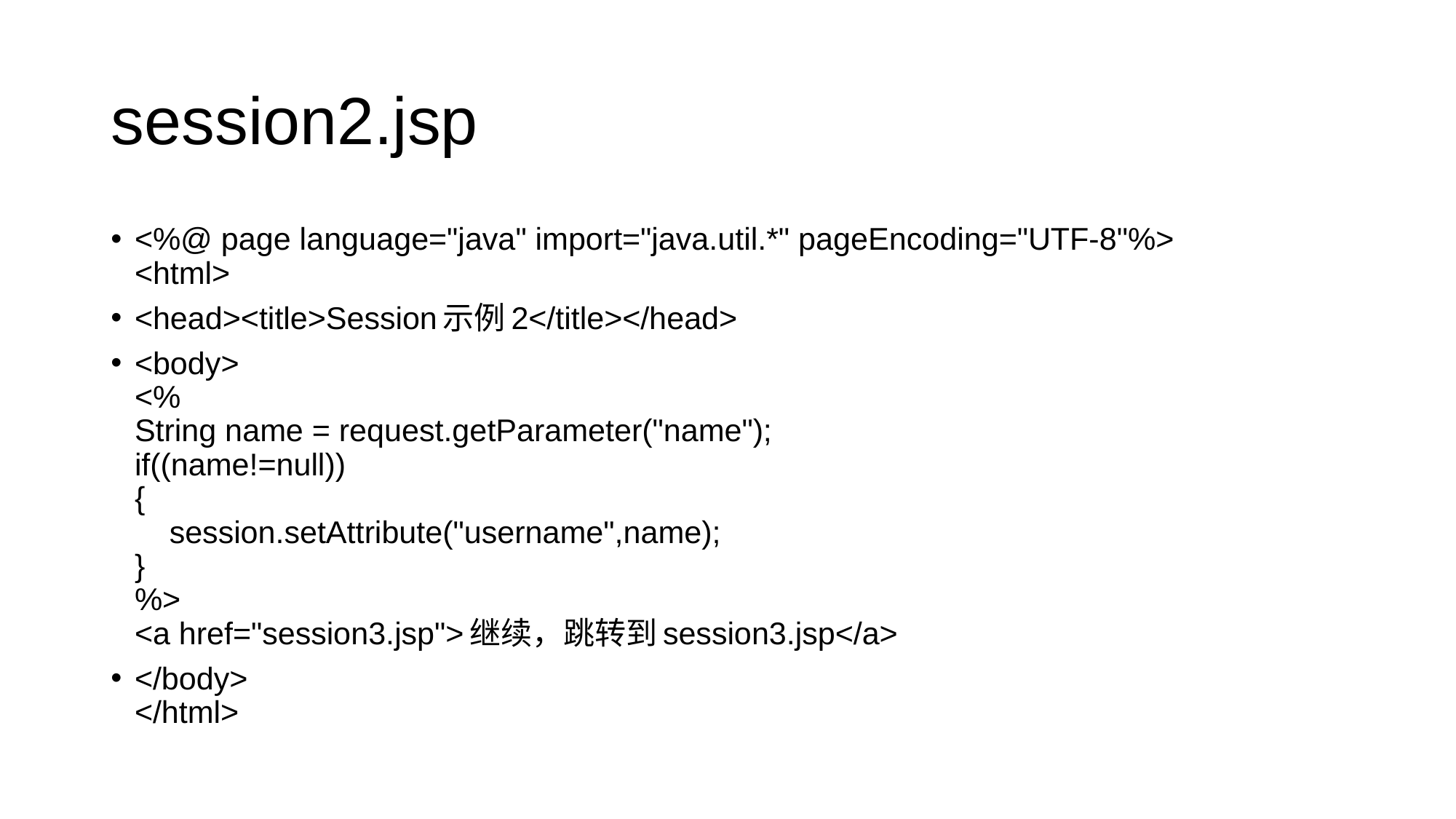

# session2.jsp
<%@ page language="java" import="java.util.*" pageEncoding="UTF-8"%>
<html>
<head><title>Session示例2</title></head>
<body> 
<%
String name = request.getParameter("name");
if((name!=null))
{
    session.setAttribute("username",name);
}
%>
<a href="session3.jsp">继续，跳转到session3.jsp</a>
</body>
</html>